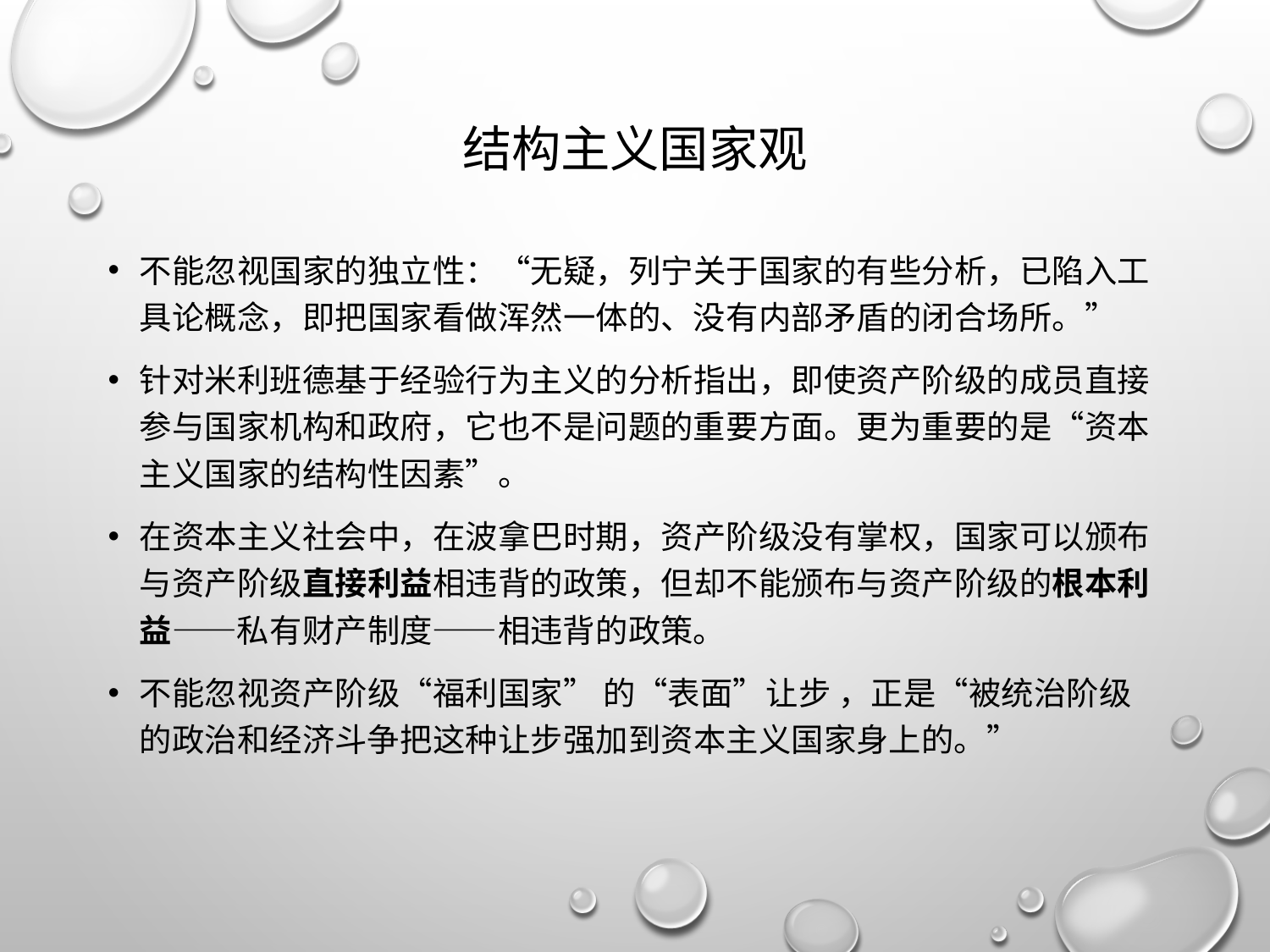

# 结构主义国家观
不能忽视国家的独立性：“无疑，列宁关于国家的有些分析，已陷入工具论概念，即把国家看做浑然一体的、没有内部矛盾的闭合场所。”
针对米利班德基于经验行为主义的分析指出，即使资产阶级的成员直接参与国家机构和政府，它也不是问题的重要方面。更为重要的是“资本主义国家的结构性因素”。
在资本主义社会中，在波拿巴时期，资产阶级没有掌权，国家可以颁布与资产阶级直接利益相违背的政策，但却不能颁布与资产阶级的根本利益——私有财产制度——相违背的政策。
不能忽视资产阶级“福利国家” 的“表面”让步 ，正是“被统治阶级的政治和经济斗争把这种让步强加到资本主义国家身上的。”